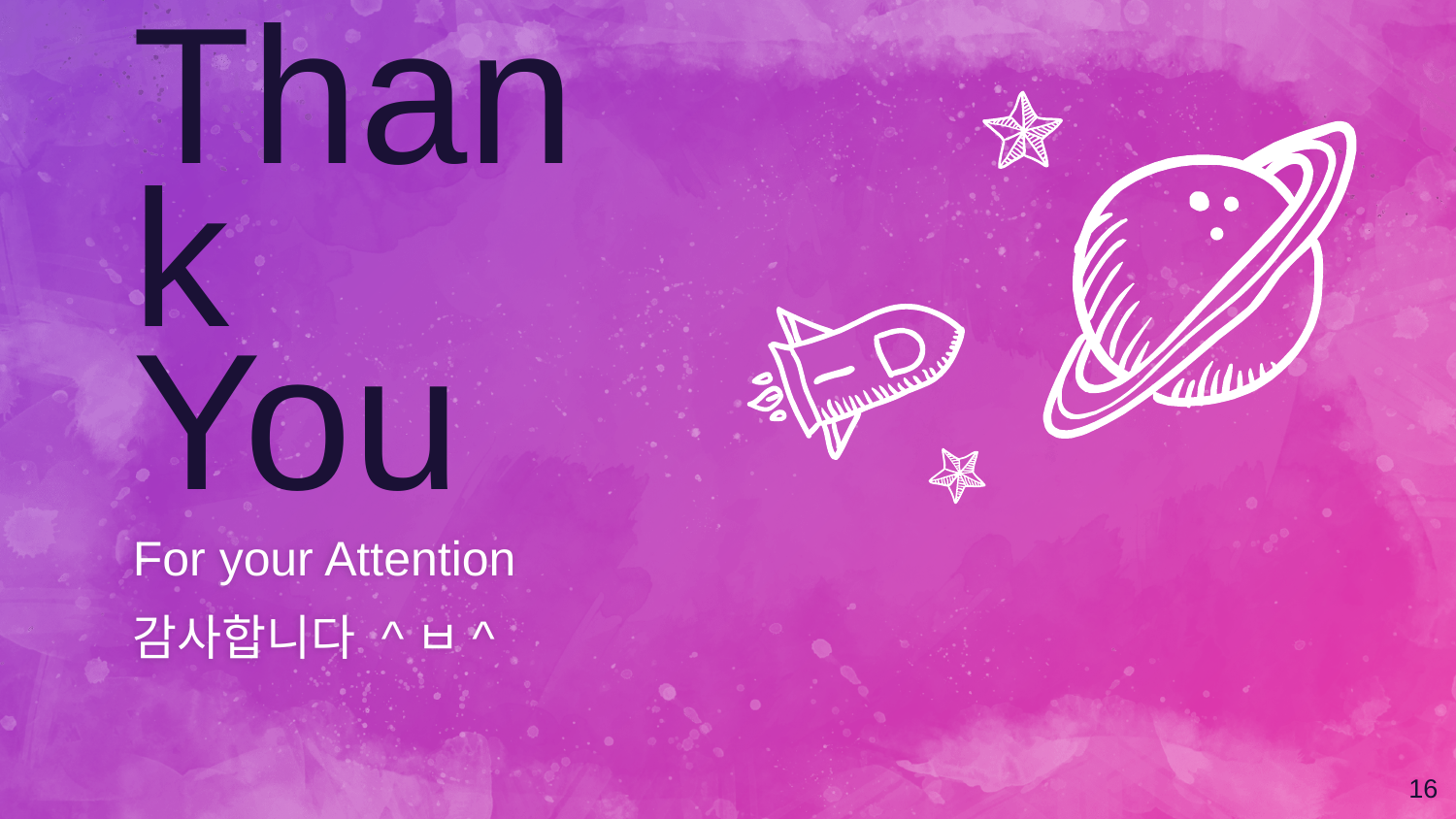

Thank
You

For your Attention
감사합니다 ^ㅂ^

16